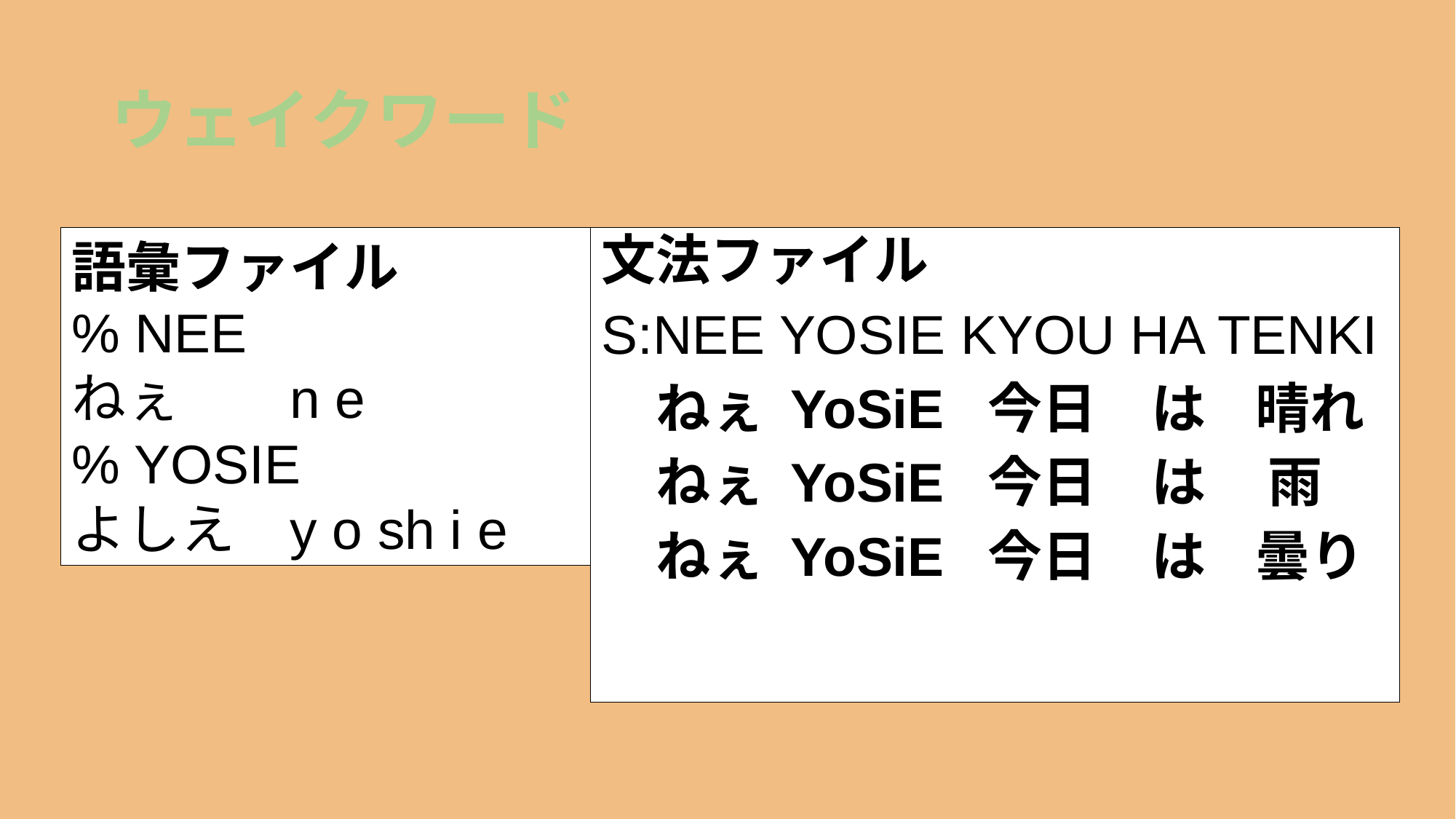

# ウェイクワード
語彙ファイル
% NEE
ねぇ	n e
% YOSIE
よしえ	y o sh i e
文法ファイル
S:NEE YOSIE KYOU HA TENKI
　ねぇ YoSiE  今日　は    晴れ
　ねぇ YoSiE  今日　は     雨
　ねぇ YoSiE  今日　は    曇り